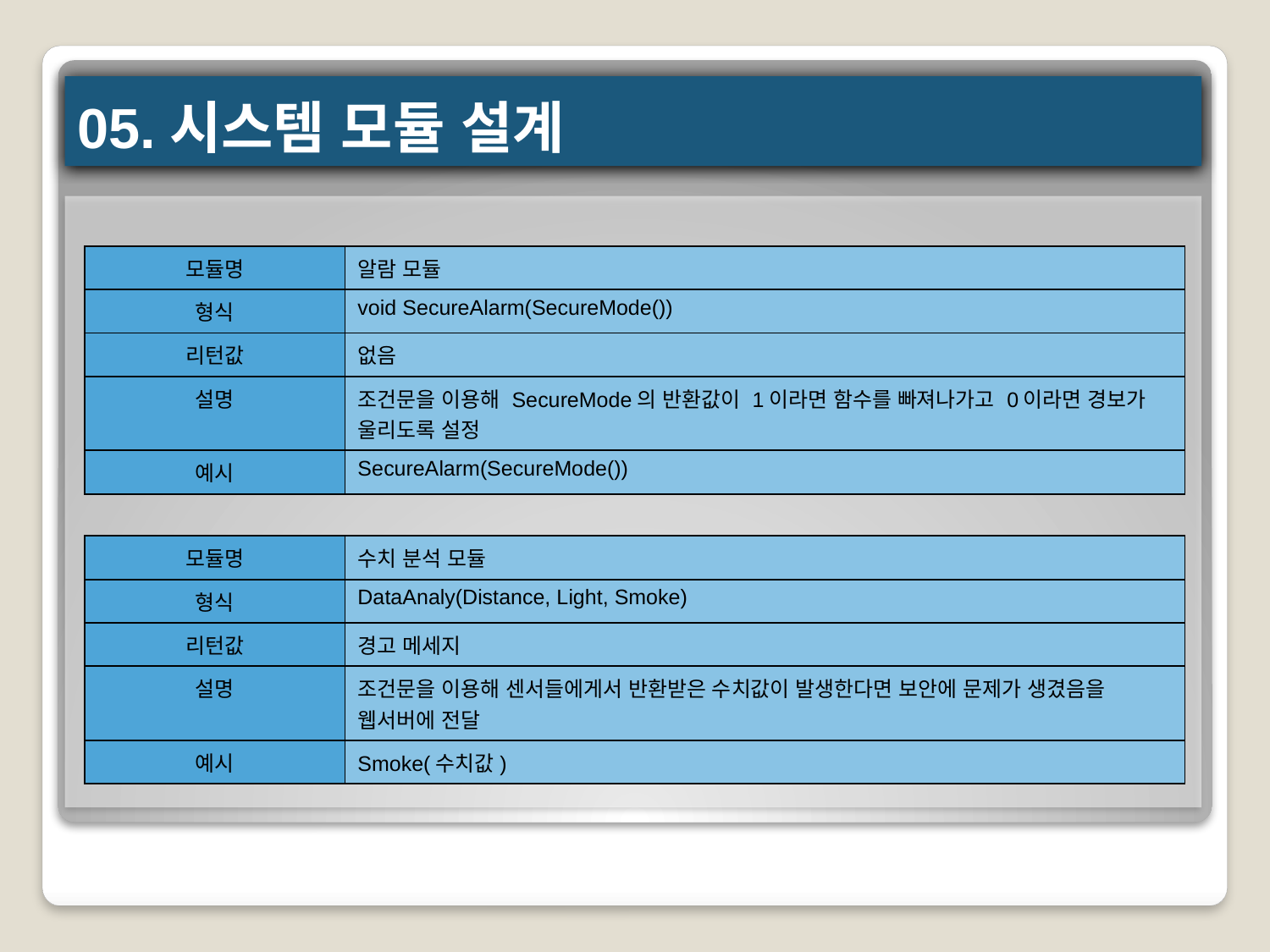

# 05.시스템 모듈 설계

| 모듈명 | 알람 모듈 |
| --- | --- |
| 형식 | void SecureAlarm(SecureMode()) |
| 리턴값 | 없음 |
| 설명 | 조건문을 이용해 SecureMode의 반환값이 1이라면 함수를 빠져나가고 0이라면 경보가 울리도록 설정 |
| 예시 | SecureAlarm(SecureMode()) |
| 모듈명 | 수치 분석 모듈 |
| --- | --- |
| 형식 | DataAnaly(Distance, Light, Smoke) |
| 리턴값 | 경고 메세지 |
| 설명 | 조건문을 이용해 센서들에게서 반환받은 수치값이 발생한다면 보안에 문제가 생겼음을 웹서버에 전달 |
| 예시 | Smoke(수치값) |